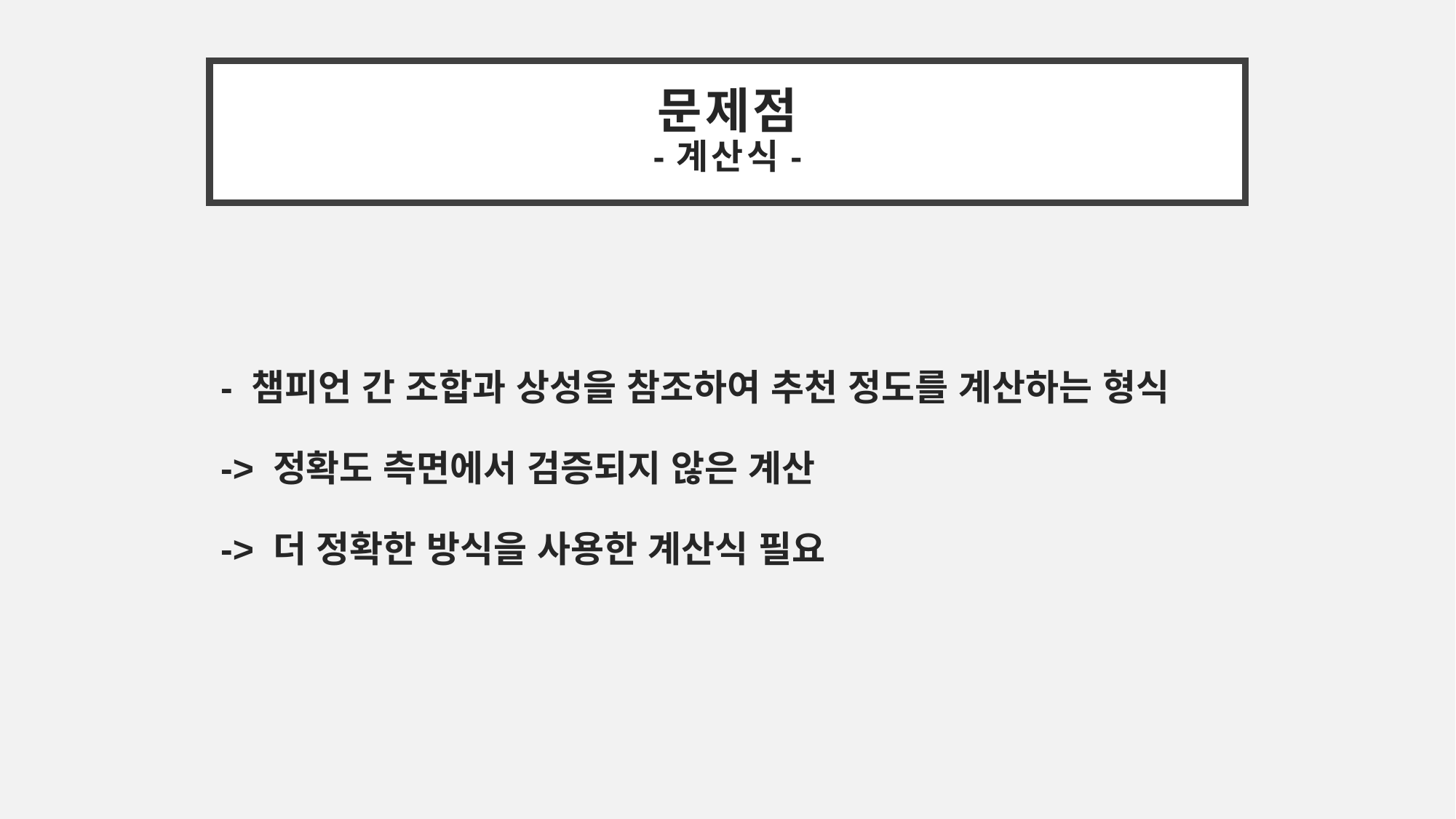

문제점
-계산식-
- 챔피언 간 조합과 상성을 참조하여 추천 정도를 계산하는 형식
-> 정확도 측면에서 검증되지 않은 계산
-> 더 정확한 방식을 사용한 계산식 필요